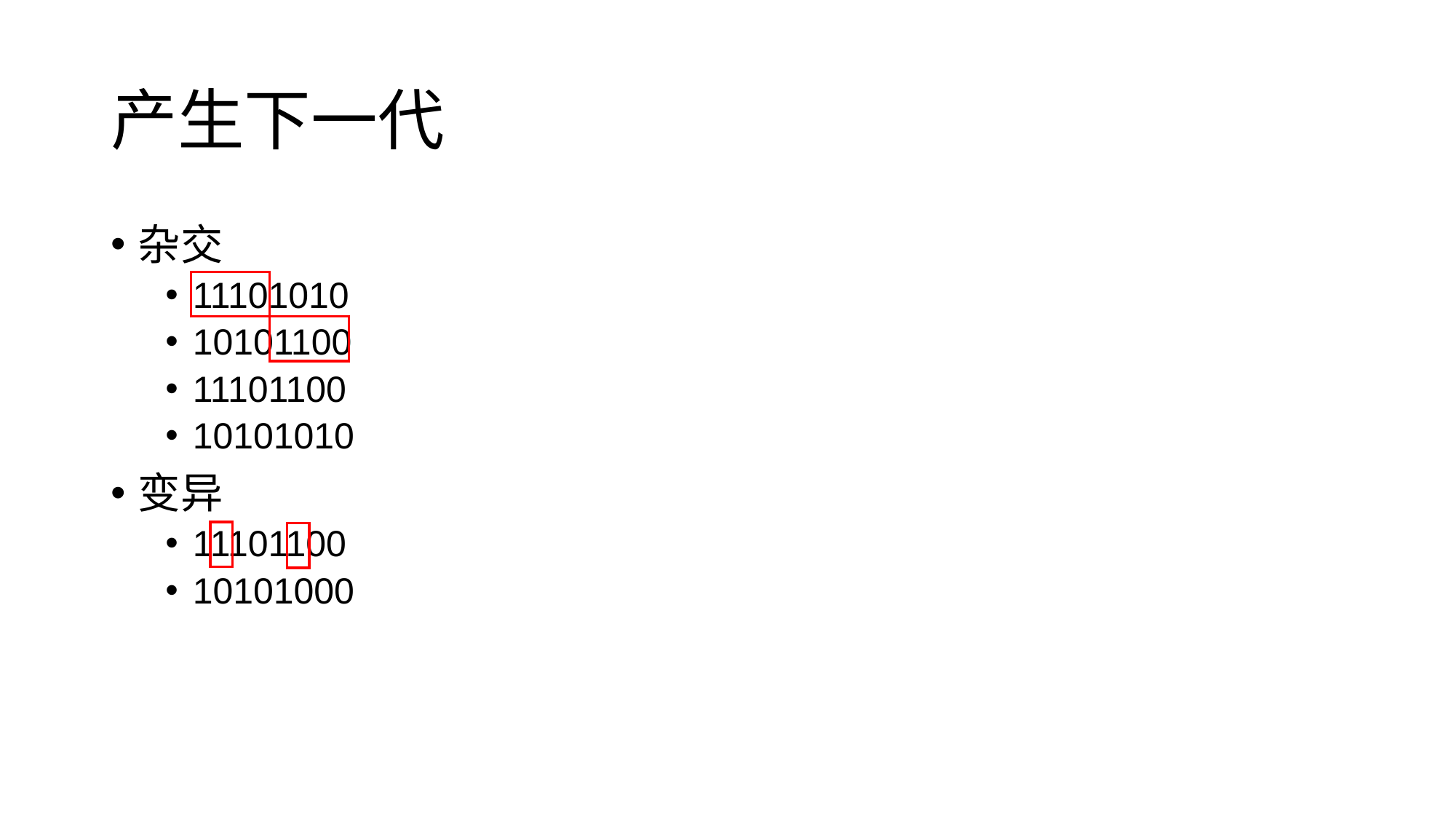

# 产生下一代
杂交
11101010
10101100
11101100
10101010
变异
11101100
10101000